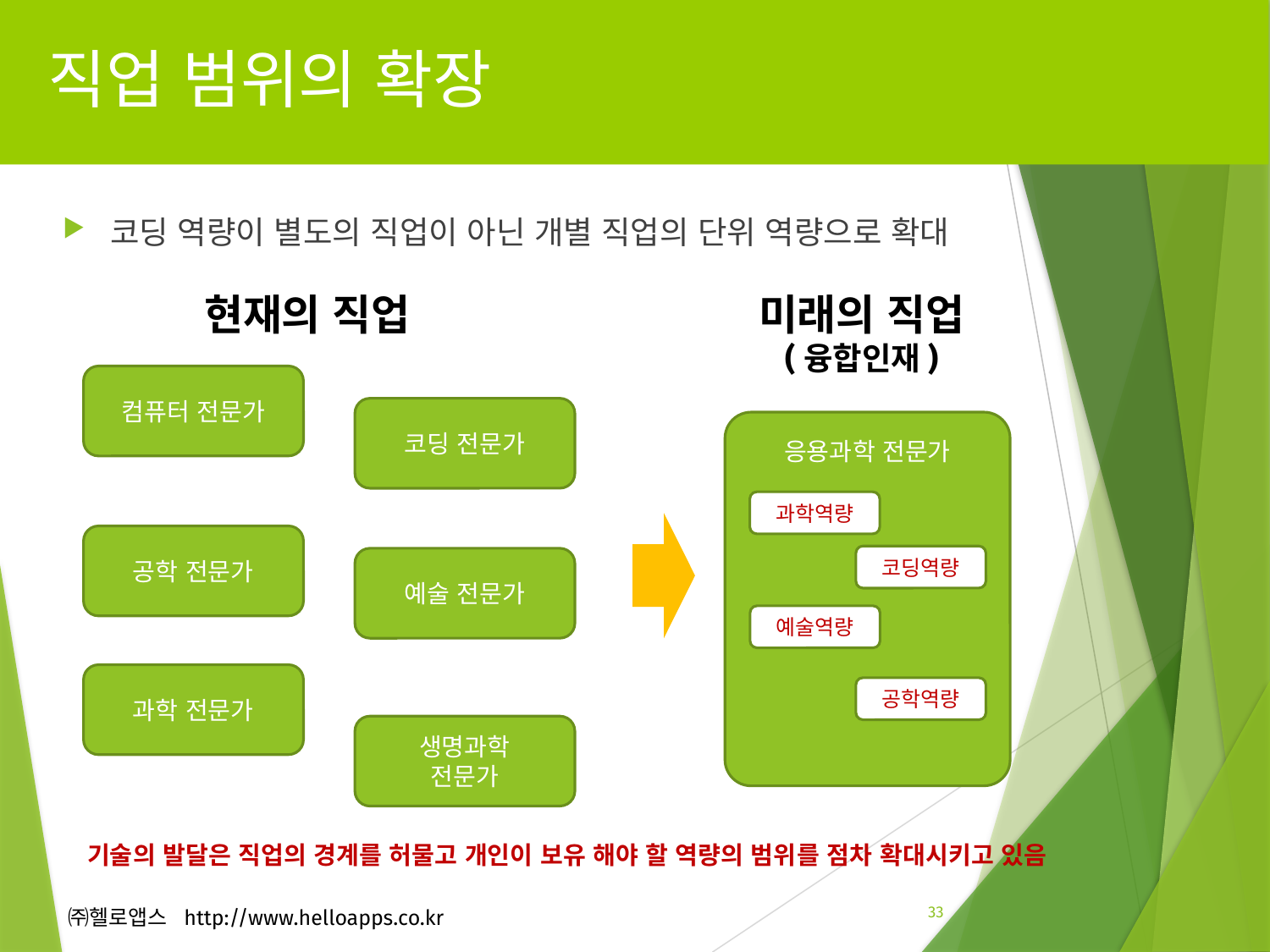

# 직업 범위의 확장
코딩 역량이 별도의 직업이 아닌 개별 직업의 단위 역량으로 확대
현재의 직업
미래의 직업
(융합인재)
컴퓨터 전문가
코딩 전문가
응용과학 전문가

과학역량

공학 전문가
코딩역량
예술 전문가
예술역량
과학 전문가
공학역량
생명과학
전문가
기술의 발달은 직업의 경계를 허물고 개인이 보유 해야 할 역량의 범위를 점차 확대시키고 있음
33